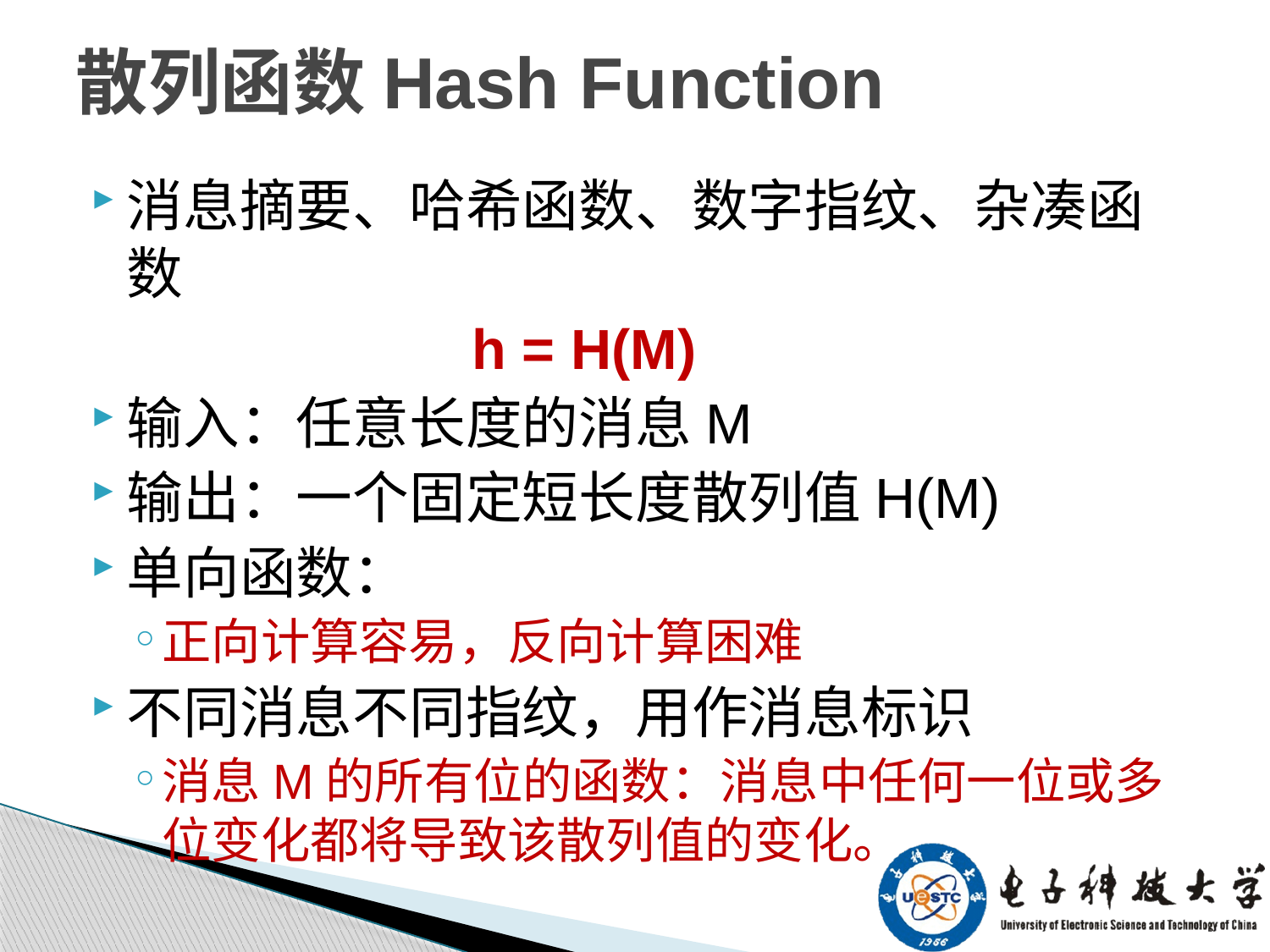

# 散列函数Hash Function
消息摘要、哈希函数、数字指纹、杂凑函数
			h = H(M)
输入：任意长度的消息M
输出：一个固定短长度散列值H(M)
单向函数：
正向计算容易，反向计算困难
不同消息不同指纹，用作消息标识
消息M的所有位的函数：消息中任何一位或多位变化都将导致该散列值的变化。